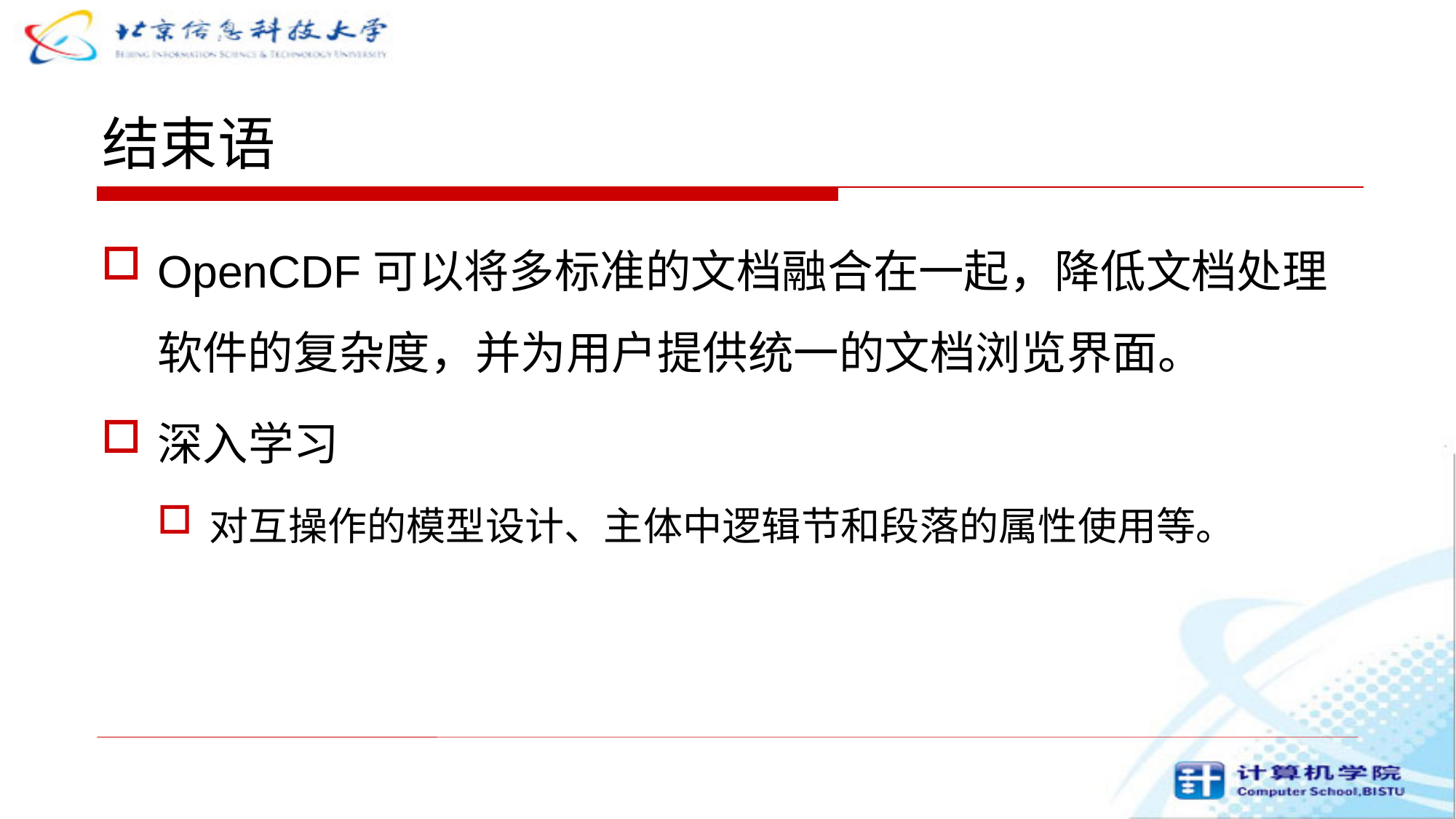

# 结束语
OpenCDF可以将多标准的文档融合在一起，降低文档处理软件的复杂度，并为用户提供统一的文档浏览界面。
深入学习
对互操作的模型设计、主体中逻辑节和段落的属性使用等。